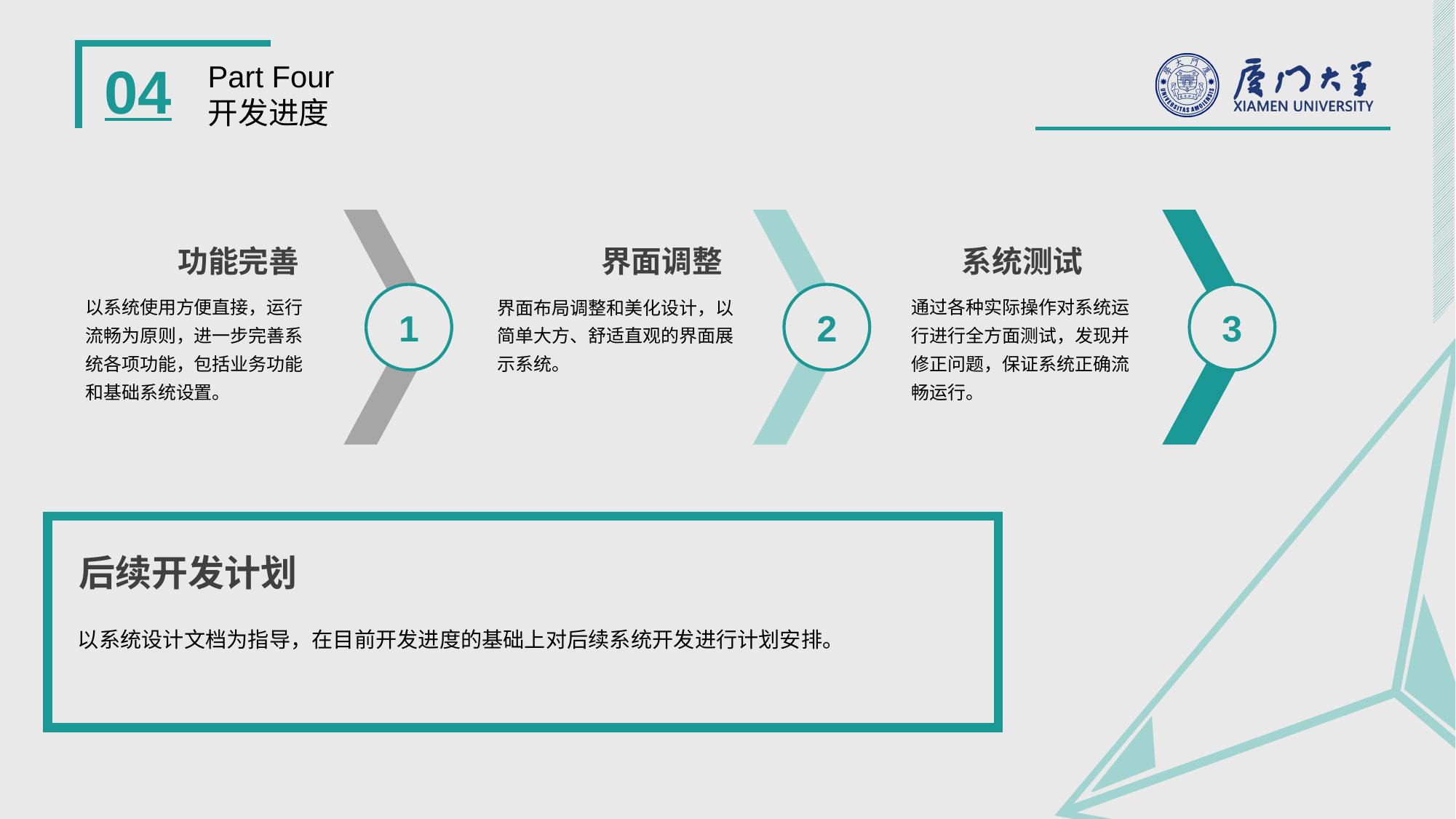

04
Part Four
开发进度

功能完善
界面调整
系统测试
以系统使用方便直接，运行流畅为原则，进一步完善系统各项功能，包括业务功能和基础系统设置。
1
界面布局调整和美化设计，以简单大方、舒适直观的界面展示系统。
2
通过各种实际操作对系统运行进行全方面测试，发现并修正问题，保证系统正确流畅运行。
3

后续开发计划
以系统设计文档为指导，在目前开发进度的基础上对后续系统开发进行计划安排。